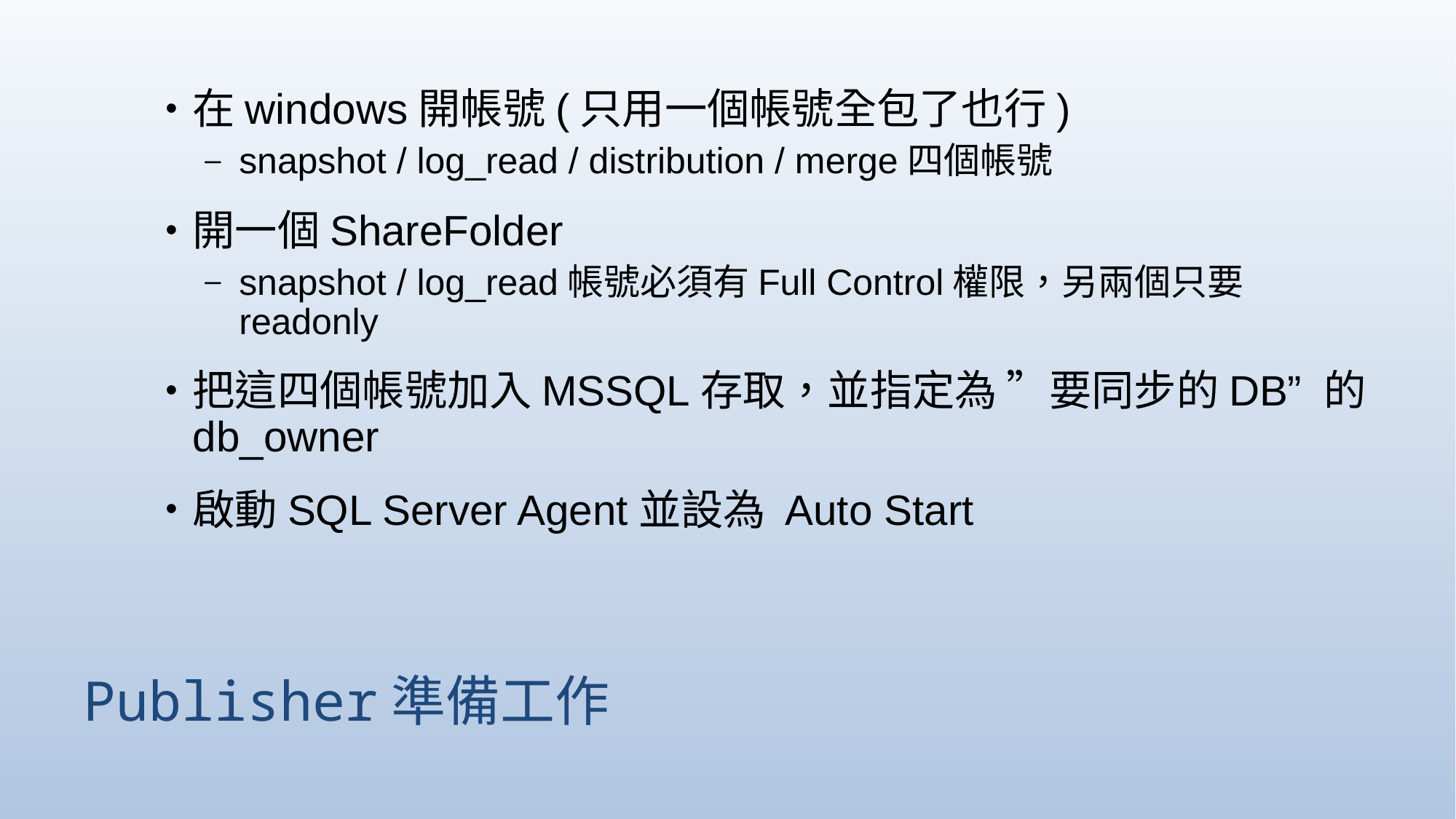

在windows開帳號(只用一個帳號全包了也行)
snapshot / log_read / distribution / merge四個帳號
開一個ShareFolder
snapshot / log_read帳號必須有Full Control權限，另兩個只要readonly
把這四個帳號加入MSSQL存取，並指定為 ”要同步的DB” 的db_owner
啟動SQL Server Agent並設為 Auto Start
# Publisher準備工作